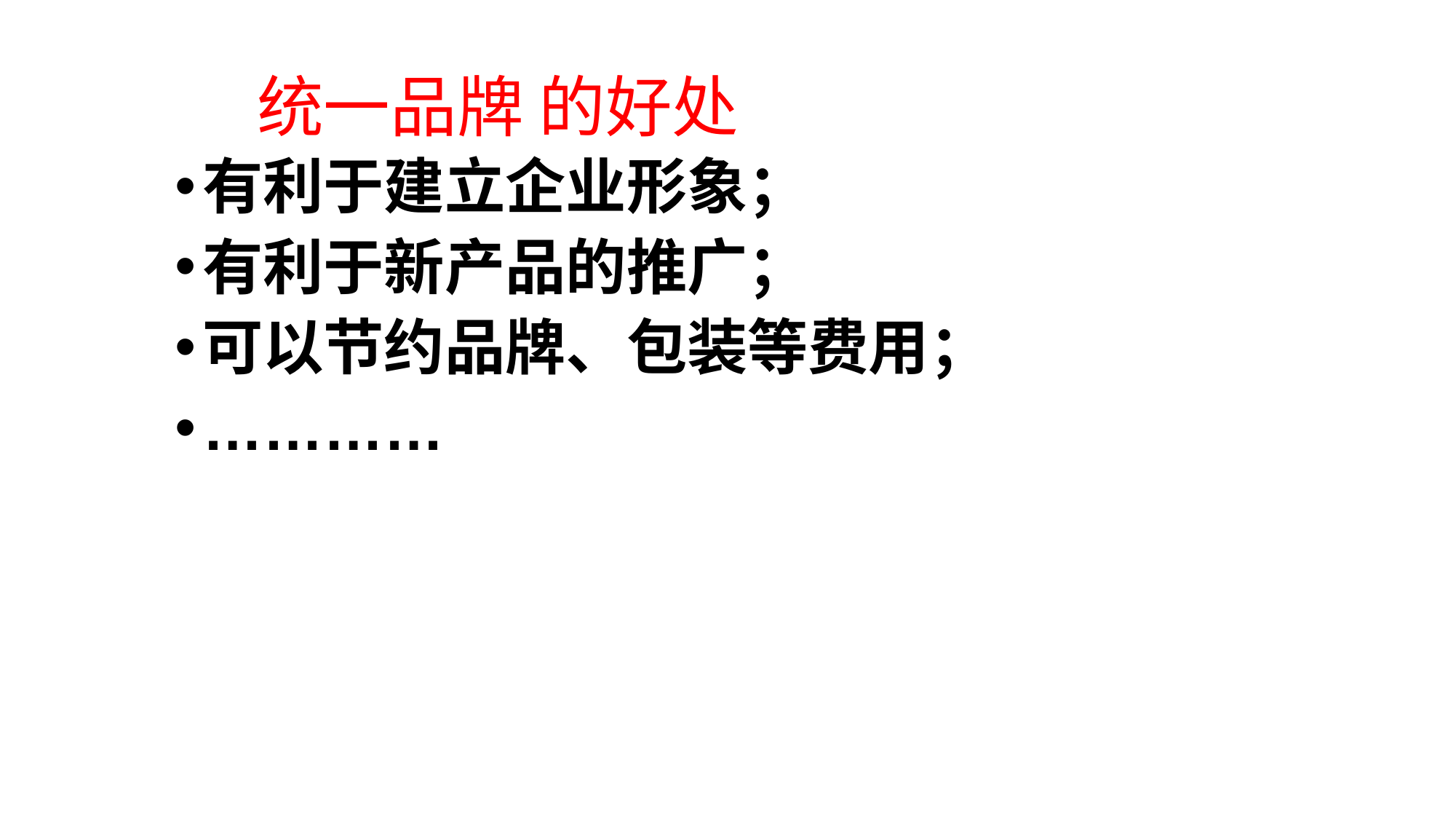

统一品牌 的好处
有利于建立企业形象；
有利于新产品的推广；
可以节约品牌、包装等费用；
…………